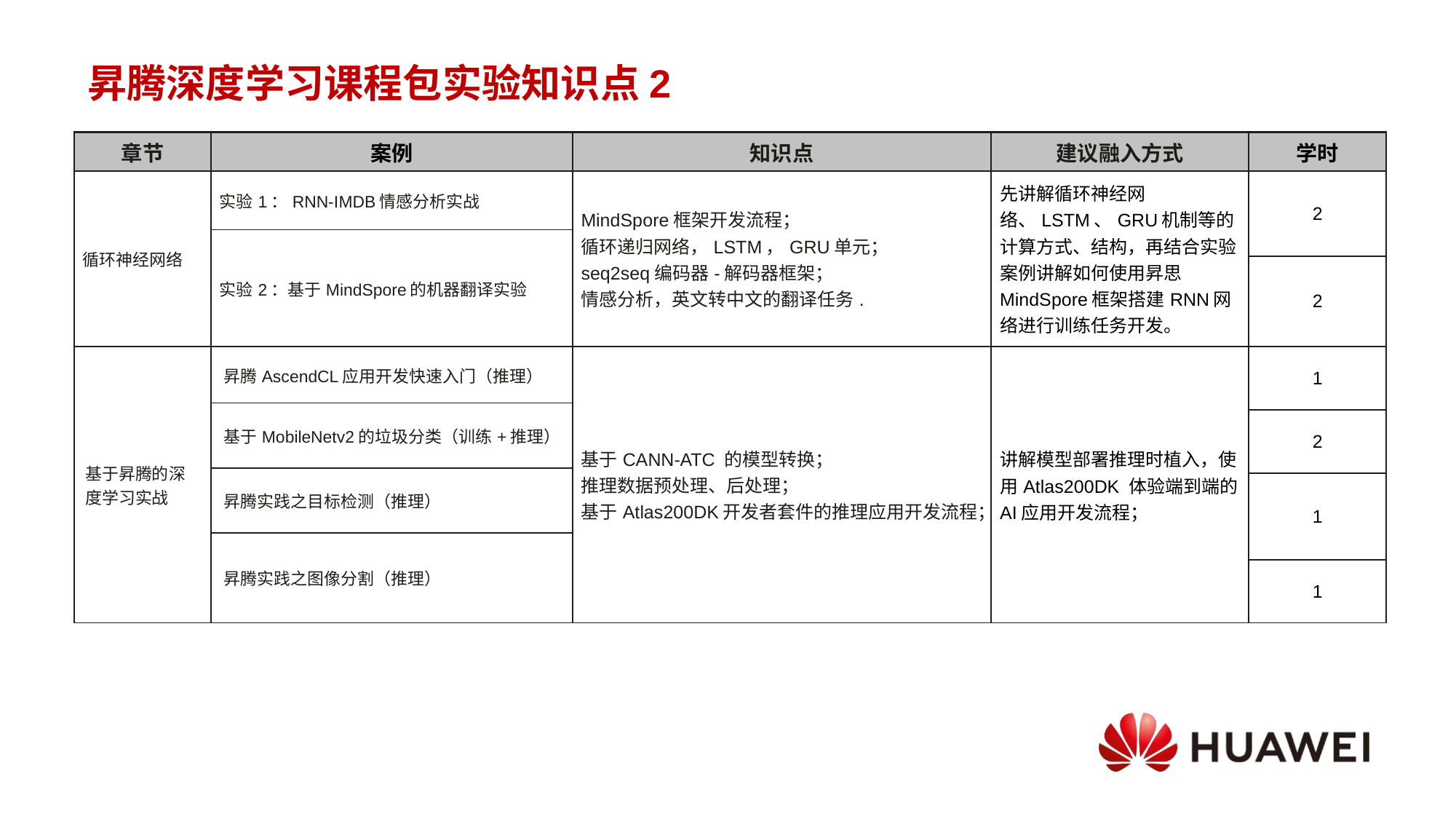

# 昇腾深度学习课程包实验知识点2
| 章节 | 案例 | 知识点 | 建议融入方式 | 学时 |
| --- | --- | --- | --- | --- |
| 循环神经网络 | 实验1：RNN-IMDB情感分析实战 | MindSpore框架开发流程； 循环递归网络，LSTM，GRU单元； seq2seq编码器-解码器框架； 情感分析，英文转中文的翻译任务. | 先讲解循环神经网络、LSTM、GRU机制等的计算方式、结构，再结合实验案例讲解如何使用昇思MindSpore框架搭建RNN网络进行训练任务开发。 | 2 |
| 卷积神经网络 | 实验2：基于MindSpore的机器翻译实验 | 本实验基于seq2seq编码器-解码器框架，结合GRU单元实现英文转中文的翻译任务. | 先讲解卷积神经网络的计算方式、结构，再结合这9个实验案例讲解如何使用昇思MindSpore框架搭建卷积神经网络进行训练任务开发。 并可利用实验6体验模型部署为在线服务进行推理，完成全流程实践。 |  |
|  |  |  |  | 2 |
| 基于昇腾的深度学习实战 | 昇腾AscendCL应用开发快速入门（推理） | 基于CANN-ATC 的模型转换； 推理数据预处理、后处理； 基于Atlas200DK开发者套件的推理应用开发流程； | 讲解模型部署推理时植入，使用Atlas200DK 体验端到端的AI应用开发流程； | 1 |
|  | 基于MobileNetv2的垃圾分类（训练+推理） | 基于MindSpore框架，在Atlas AI处理器上进行花卉图像分类卷积网络分类识别实验。 |  |  |
|  |  |  |  | 2 |
|  | 昇腾实践之目标检测（推理） |  |  |  |
|  |  |  |  | 1 |
|  | 昇腾实践之图像分割（推理） | 基于MindSpore框架，在ModelArts平台进行Mnist手写图像Lenet卷积网络分类识别实验。 |  |  |
|  |  |  |  | 1 |